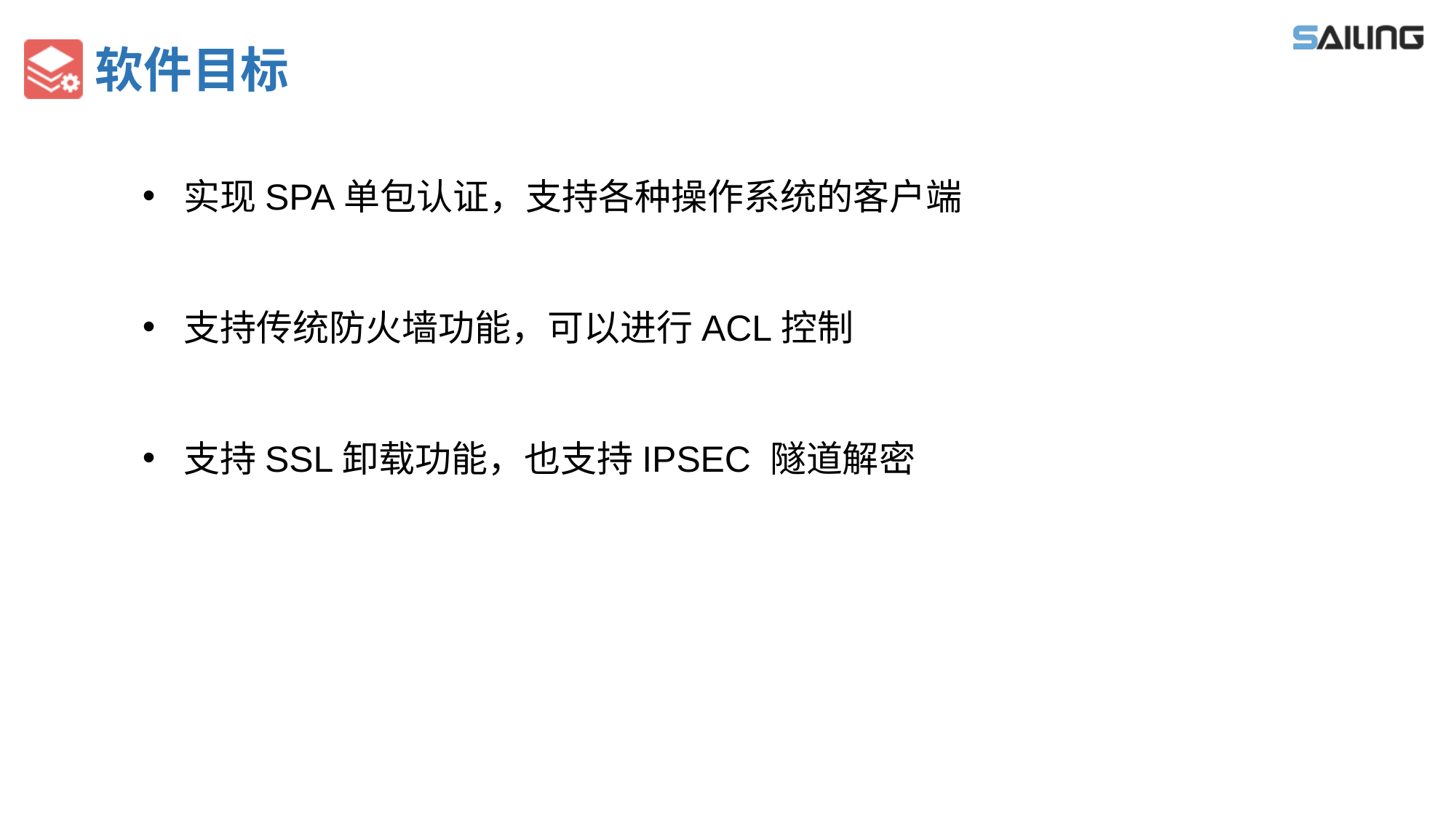

# 软件目标
实现SPA单包认证，支持各种操作系统的客户端

支持传统防火墙功能，可以进行ACL控制

支持SSL卸载功能，也支持IPSEC 隧道解密